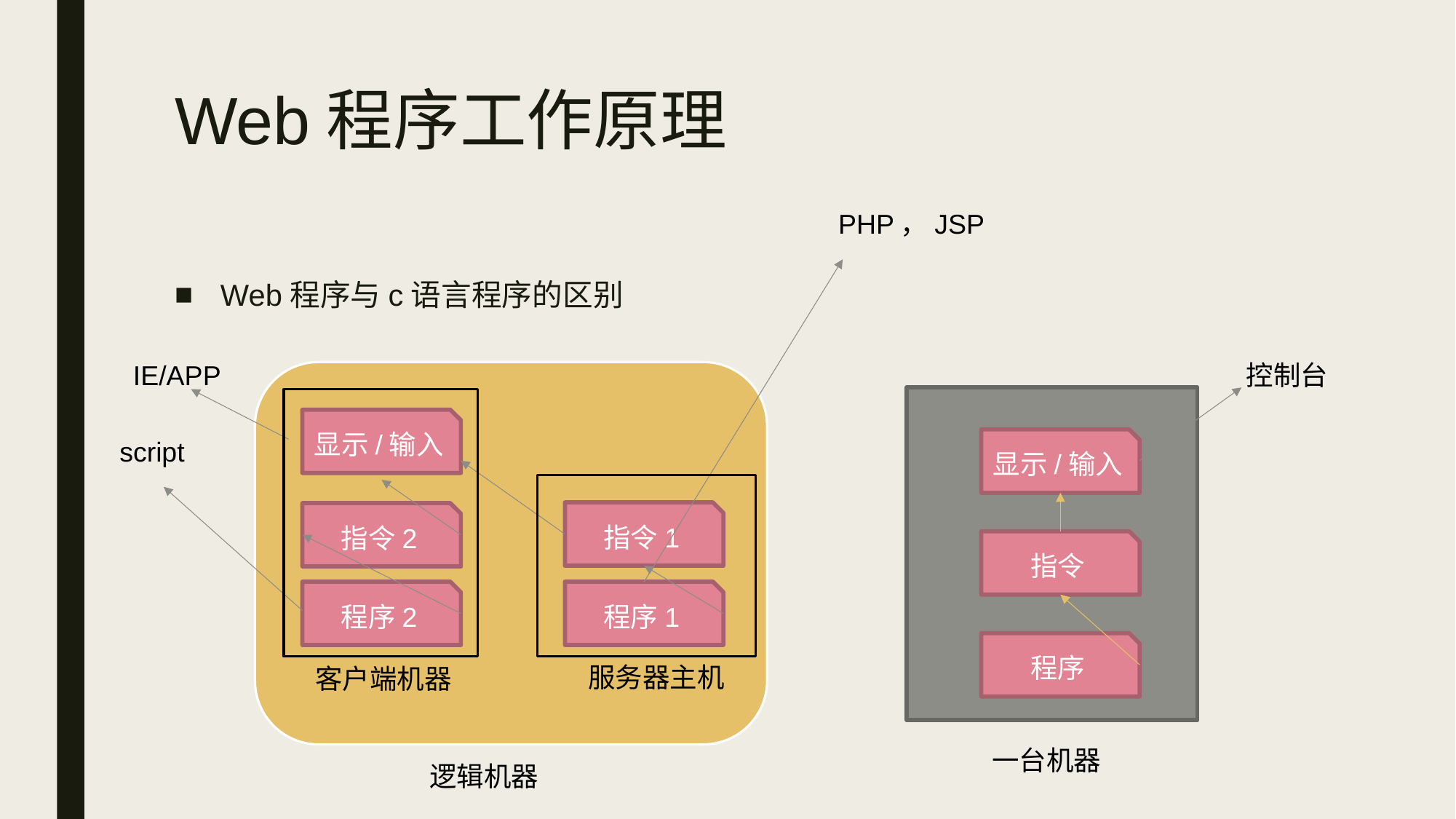

# Web程序工作原理
PHP，JSP
Web程序与c语言程序的区别
IE/APP
控制台

显示/输入
script
显示/输入

指令1
指令2
指令
程序2
程序1
程序
服务器主机
客户端机器
一台机器
逻辑机器